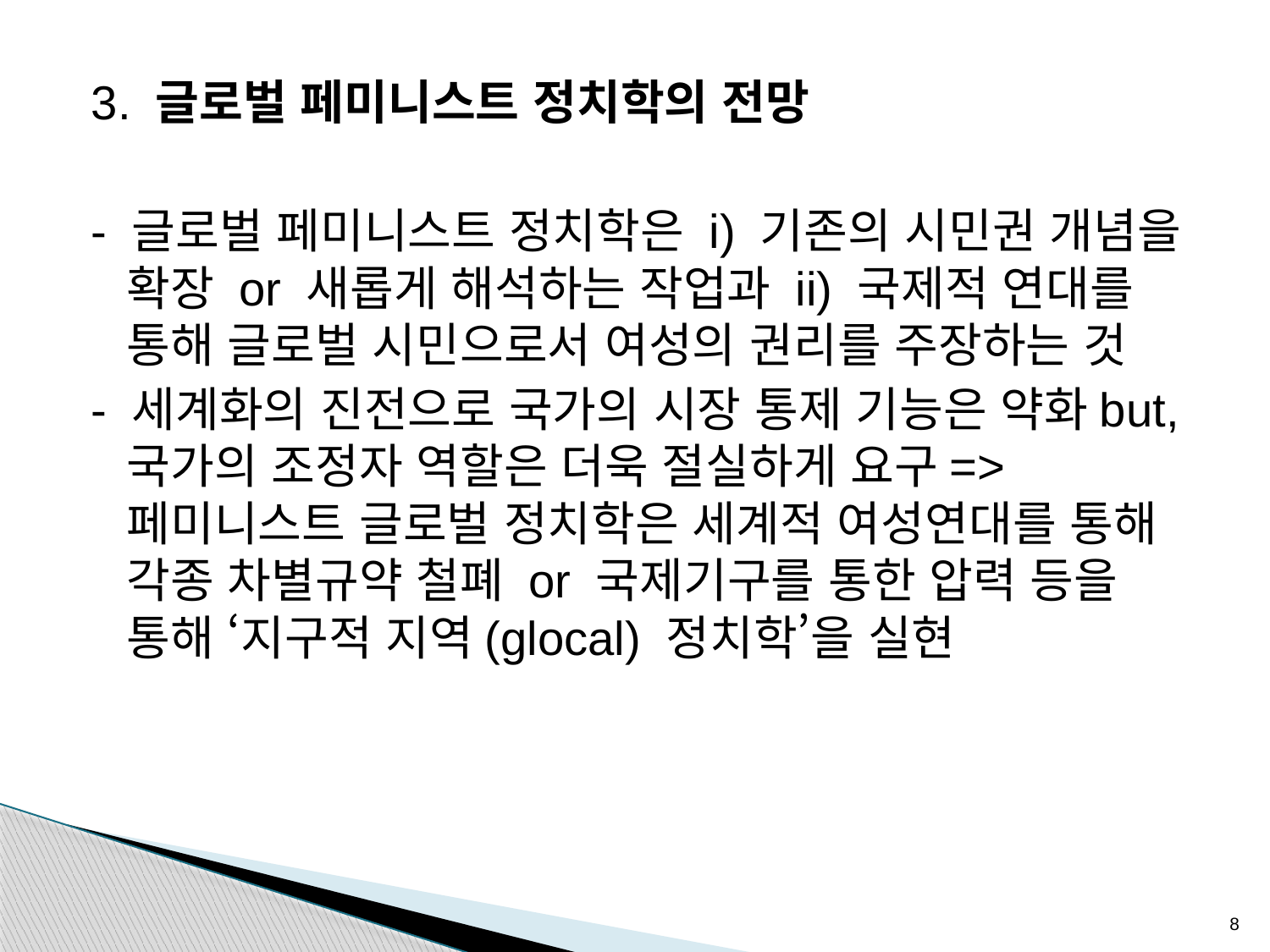

3. 글로벌 페미니스트 정치학의 전망

- 글로벌 페미니스트 정치학은 i) 기존의 시민권 개념을 확장 or 새롭게 해석하는 작업과 ii) 국제적 연대를 통해 글로벌 시민으로서 여성의 권리를 주장하는 것
- 세계화의 진전으로 국가의 시장 통제 기능은 약화but, 국가의 조정자 역할은 더욱 절실하게 요구=> 페미니스트 글로벌 정치학은 세계적 여성연대를 통해 각종 차별규약 철폐 or 국제기구를 통한 압력 등을 통해 ‘지구적 지역(glocal) 정치학’을 실현

8